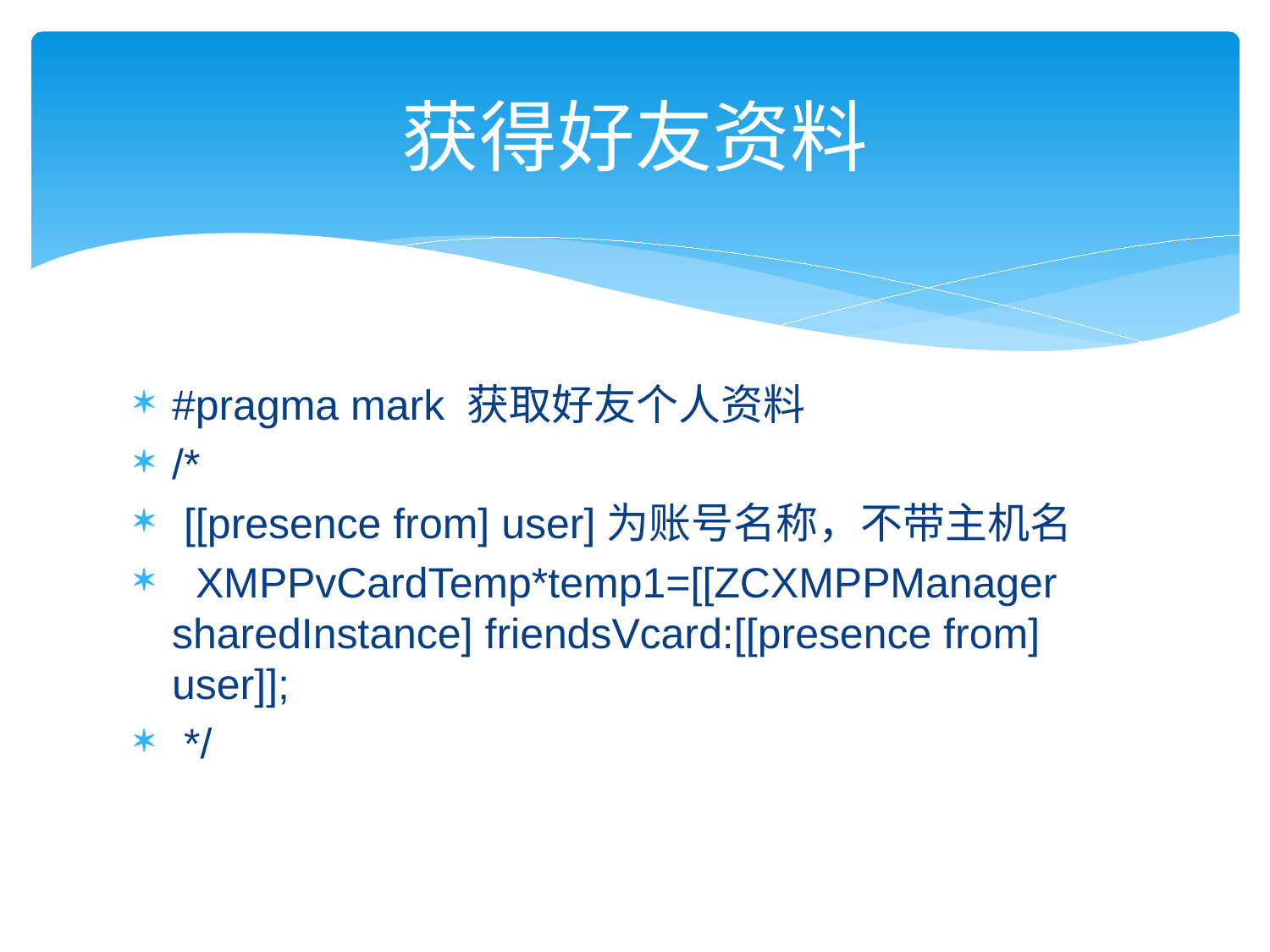

# 获得好友资料
#pragma mark 获取好友个人资料
/*
 [[presence from] user]为账号名称，不带主机名
  XMPPvCardTemp*temp1=[[ZCXMPPManager sharedInstance] friendsVcard:[[presence from] user]];
 */